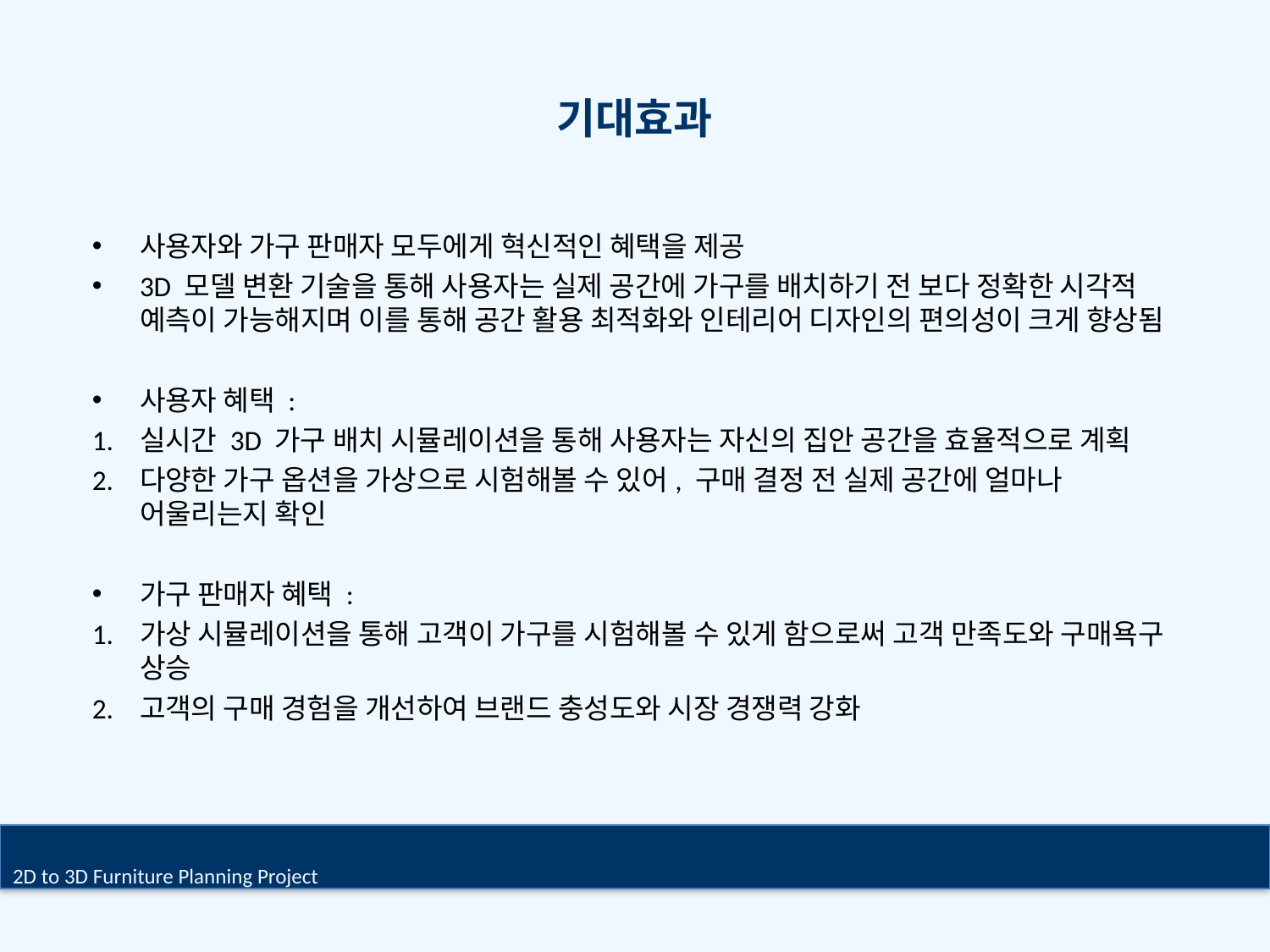

# 기대효과
사용자와 가구 판매자 모두에게 혁신적인 혜택을 제공
3D 모델 변환 기술을 통해 사용자는 실제 공간에 가구를 배치하기 전 보다 정확한 시각적 예측이 가능해지며 이를 통해 공간 활용 최적화와 인테리어 디자인의 편의성이 크게 향상됨

사용자 혜택 :
실시간 3D 가구 배치 시뮬레이션을 통해 사용자는 자신의 집안 공간을 효율적으로 계획
다양한 가구 옵션을 가상으로 시험해볼 수 있어, 구매 결정 전 실제 공간에 얼마나 어울리는지 확인

가구 판매자 혜택 :
가상 시뮬레이션을 통해 고객이 가구를 시험해볼 수 있게 함으로써 고객 만족도와 구매욕구 상승
고객의 구매 경험을 개선하여 브랜드 충성도와 시장 경쟁력 강화

2D to 3D Furniture Planning Project